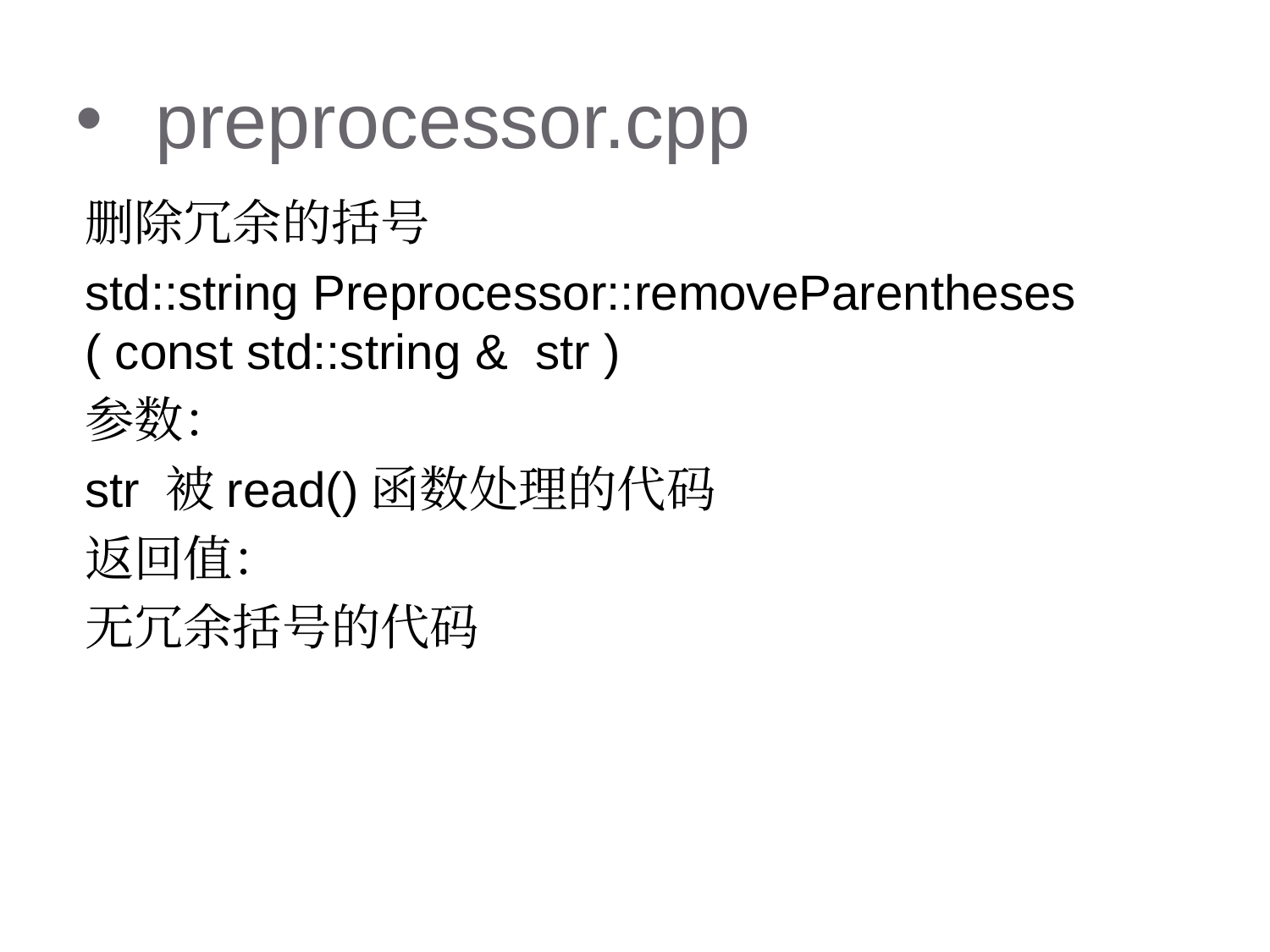

# preprocessor.cpp
删除冗余的括号
std::string Preprocessor::removeParentheses  ( const std::string &  str )
参数：
str 被read()函数处理的代码
返回值：
无冗余括号的代码